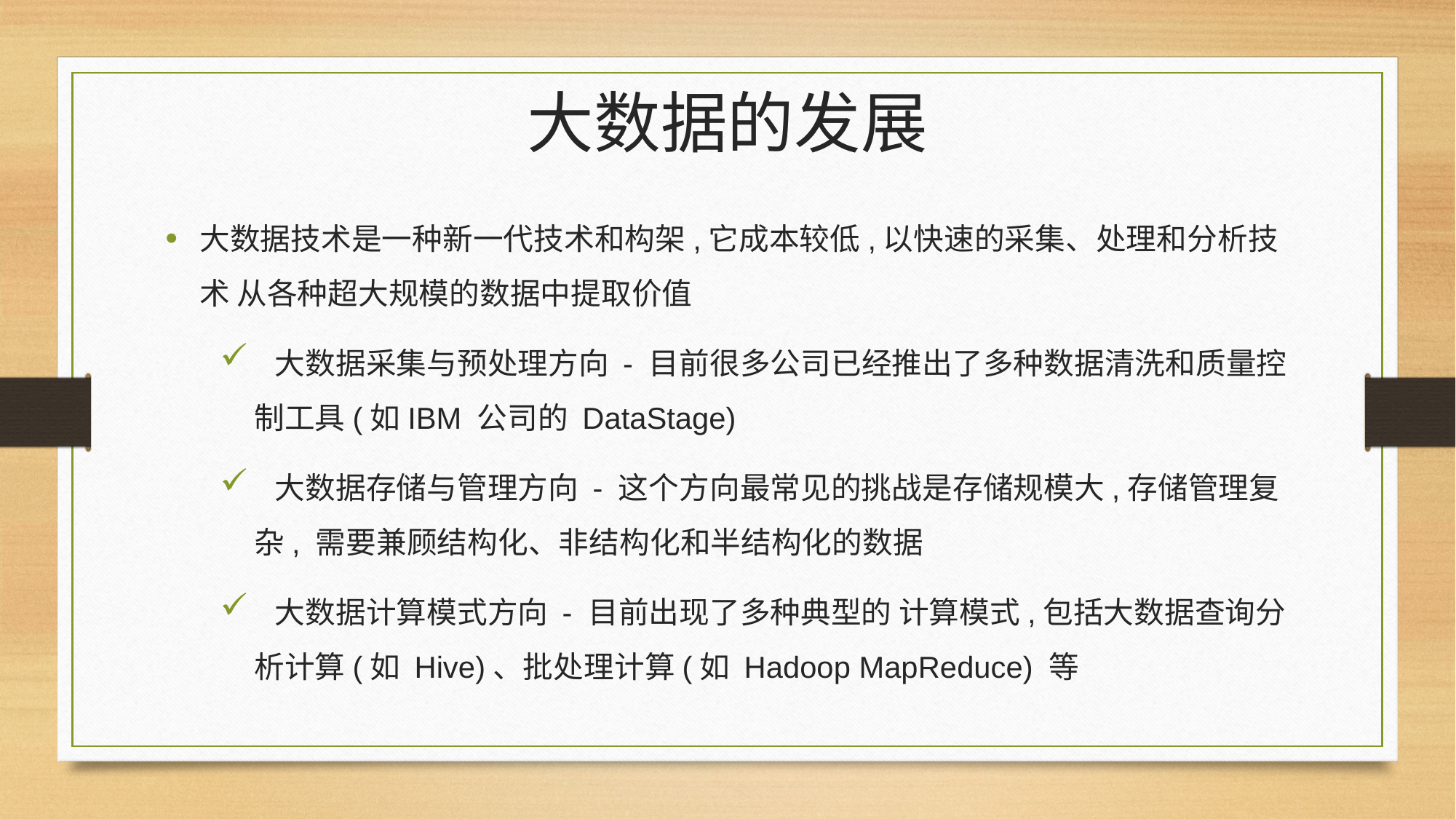

# 大数据的发展
大数据技术是一种新一代技术和构架,它成本较低,以快速的采集、处理和分析技术 从各种超大规模的数据中提取价值
  大数据采集与预处理方向 - 目前很多公司已经推出了多种数据清洗和质量控制工具(如IBM 公司的 DataStage)
  大数据存储与管理方向 - 这个方向最常见的挑战是存储规模大,存储管理复杂, 需要兼顾结构化、非结构化和半结构化的数据
  大数据计算模式方向 - 目前出现了多种典型的 计算模式,包括大数据查询分析计算(如 Hive)、批处理计算(如 Hadoop MapReduce) 等